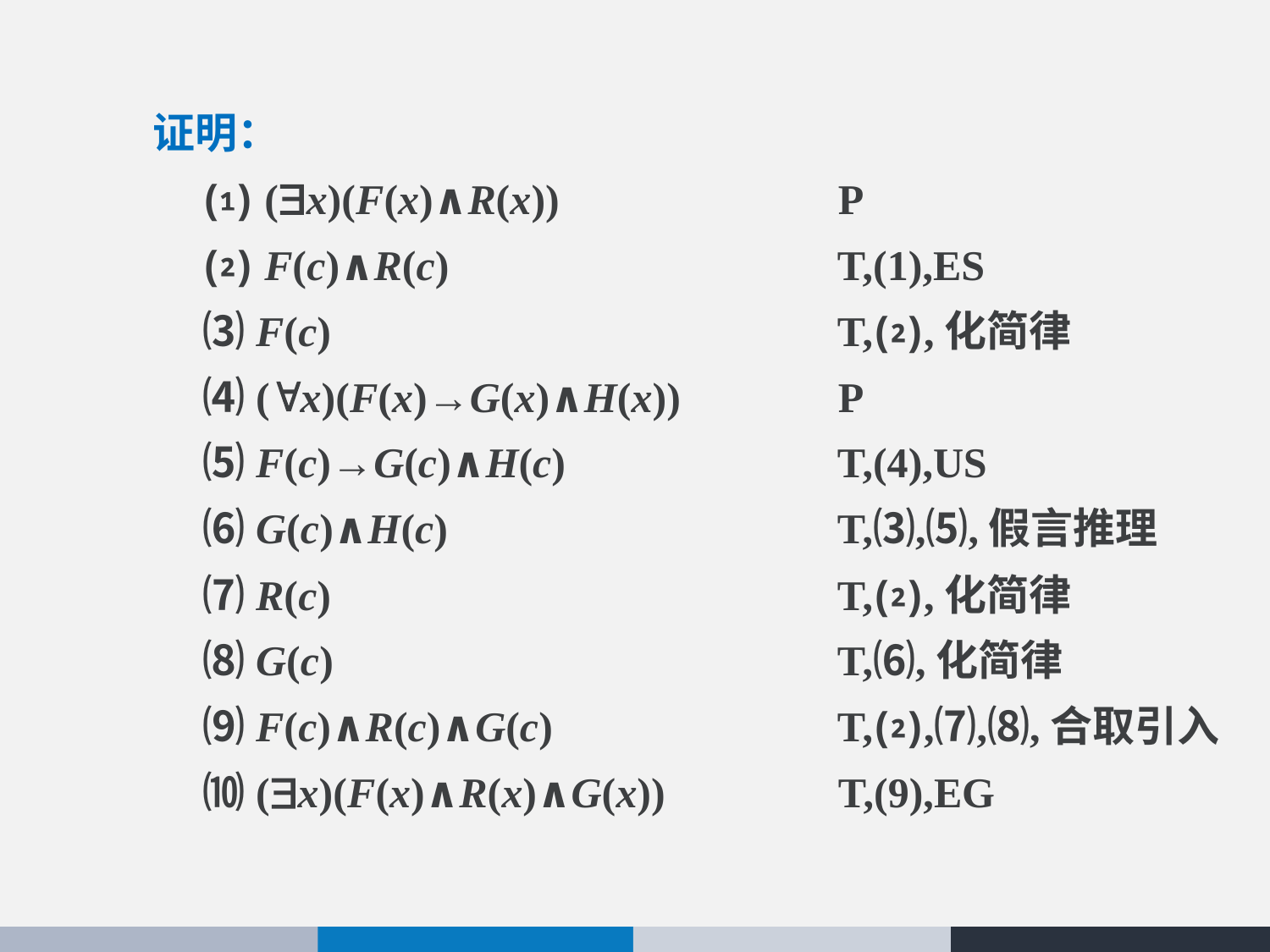

证明：
	⑴ (∃x)(F(x)∧R(x))                     	P
	⑵ F(c)∧R(c)	                                    T,(1),ES
	⑶ F(c)	                                    T,⑵,化简律
	⑷ (∀x)(F(x)→G(x)∧H(x))	            P
	⑸ F(c)→G(c)∧H(c)         	            T,(4),US
	⑹ G(c)∧H(c)              	            T,⑶,⑸,假言推理
            ⑺ R(c)                    	                        T,⑵,化简律
            ⑻ G(c)                    	                        T,⑹,化简律
            ⑼ F(c)∧R(c)∧G(c)           	            T,⑵,⑺,⑻,合取引入
            ⑽ (∃x)(F(x)∧R(x)∧G(x))	            T,(9),EG